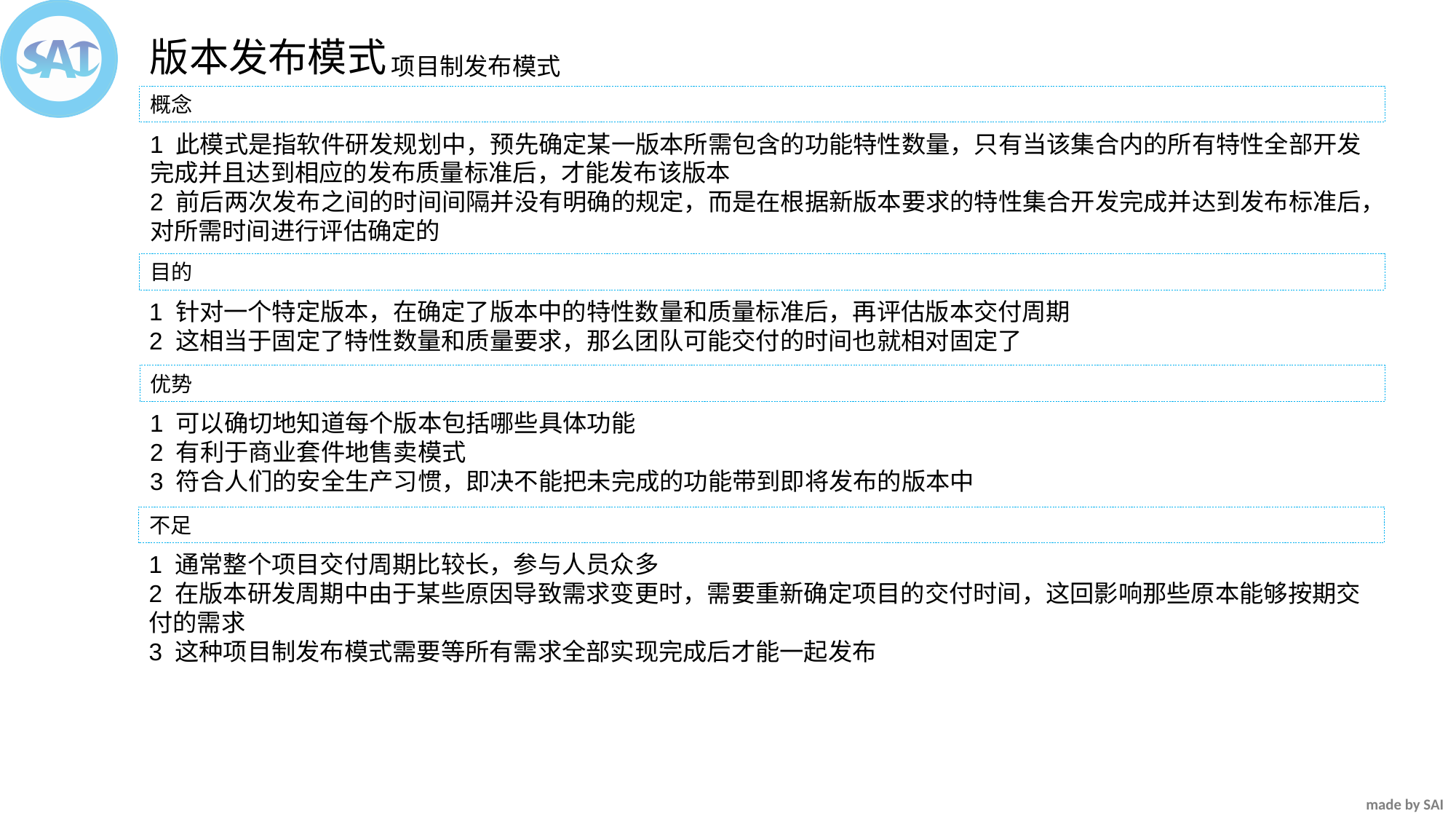

版本发布模式
项目制发布模式
概念
1 此模式是指软件研发规划中，预先确定某一版本所需包含的功能特性数量，只有当该集合内的所有特性全部开发完成并且达到相应的发布质量标准后，才能发布该版本
2 前后两次发布之间的时间间隔并没有明确的规定，而是在根据新版本要求的特性集合开发完成并达到发布标准后，对所需时间进行评估确定的
目的
1 针对一个特定版本，在确定了版本中的特性数量和质量标准后，再评估版本交付周期
2 这相当于固定了特性数量和质量要求，那么团队可能交付的时间也就相对固定了
优势
1 可以确切地知道每个版本包括哪些具体功能
2 有利于商业套件地售卖模式
3 符合人们的安全生产习惯，即决不能把未完成的功能带到即将发布的版本中
不足
1 通常整个项目交付周期比较长，参与人员众多
2 在版本研发周期中由于某些原因导致需求变更时，需要重新确定项目的交付时间，这回影响那些原本能够按期交付的需求
3 这种项目制发布模式需要等所有需求全部实现完成后才能一起发布